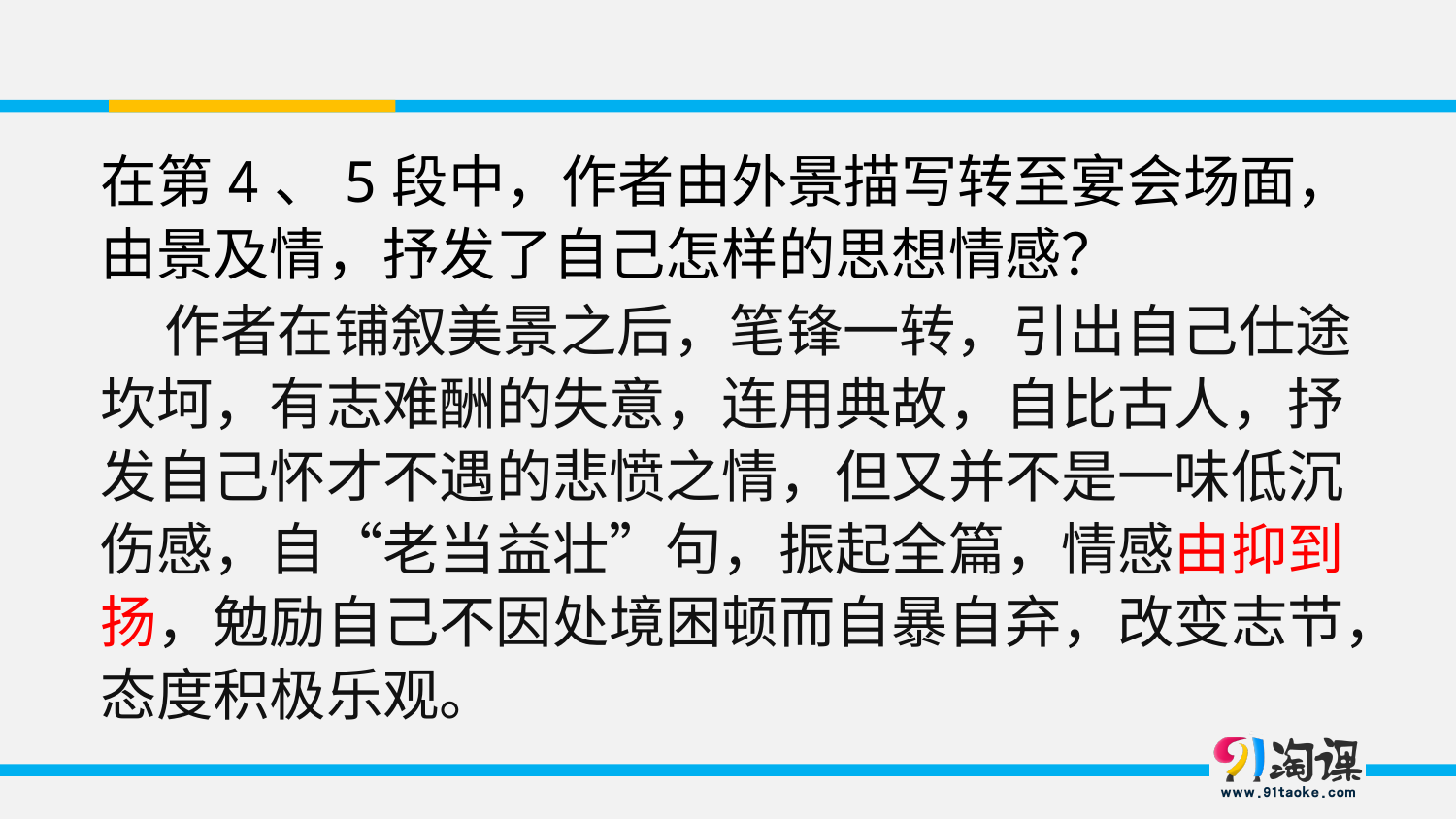

在第4、5段中，作者由外景描写转至宴会场面，由景及情，抒发了自己怎样的思想情感？
    作者在铺叙美景之后，笔锋一转，引出自己仕途坎坷，有志难酬的失意，连用典故，自比古人，抒发自己怀才不遇的悲愤之情，但又并不是一味低沉伤感，自“老当益壮”句，振起全篇，情感由抑到扬，勉励自己不因处境困顿而自暴自弃，改变志节，态度积极乐观。